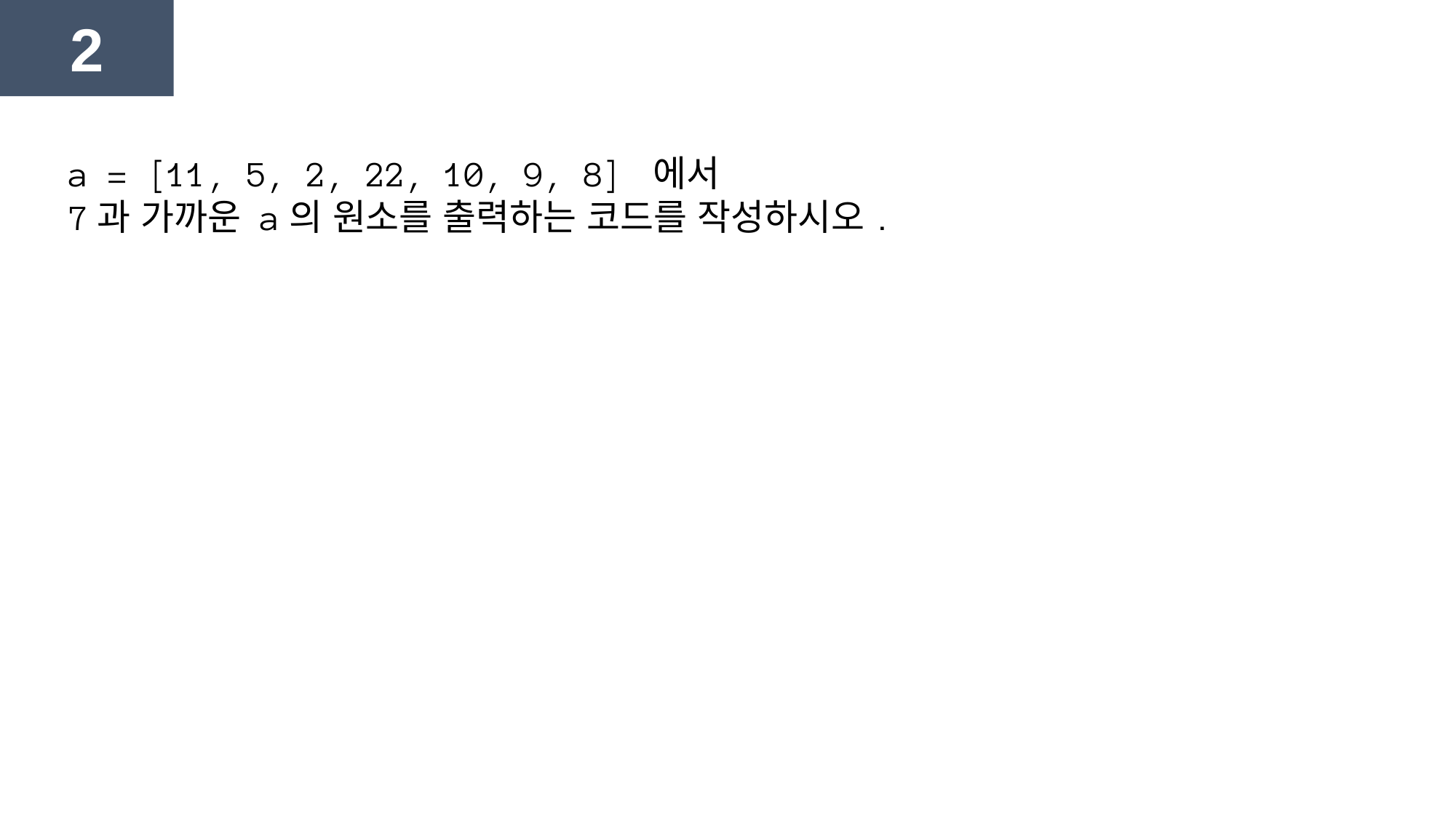

2
a = [11, 5, 2, 22, 10, 9, 8] 에서
7과 가까운 a의 원소를 출력하는 코드를 작성하시오.